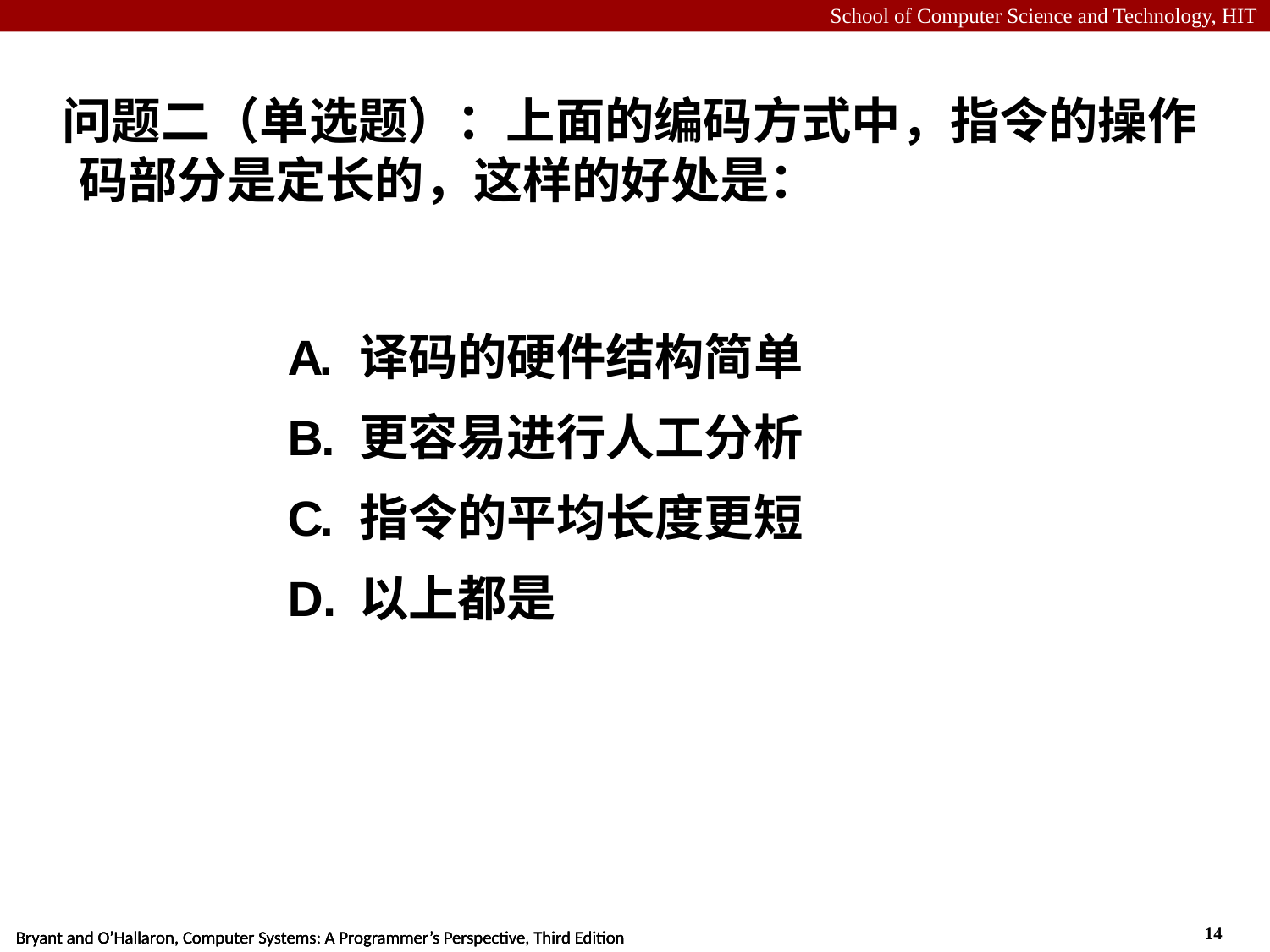

# 问题二（单选题）：上面的编码方式中，指令的操作码部分是定长的，这样的好处是：
译码的硬件结构简单
更容易进行人工分析
指令的平均长度更短
以上都是